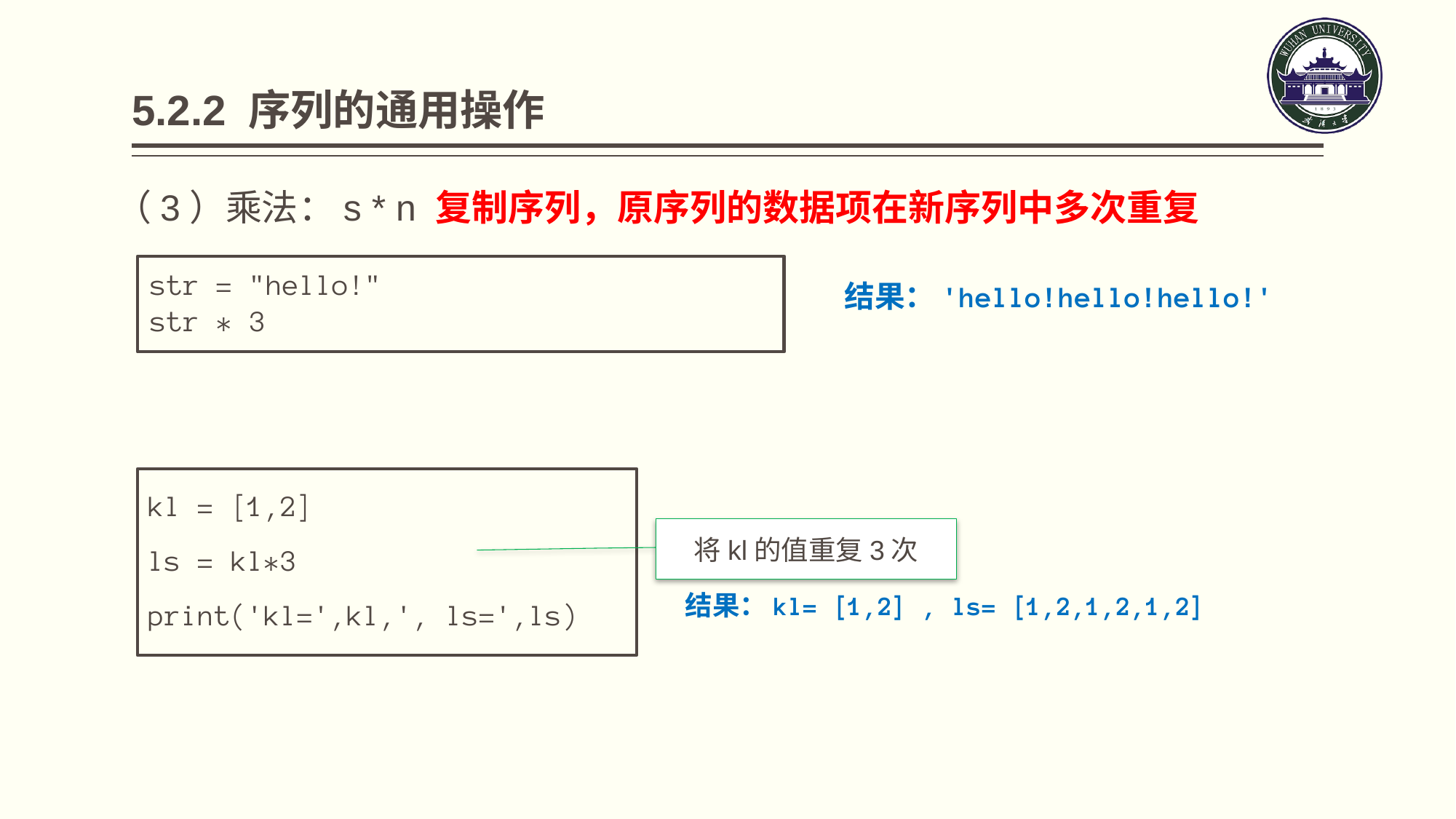

# 5.2.2 序列的通用操作
（3）乘法：s * n 复制序列，原序列的数据项在新序列中多次重复

str = "hello!"
str * 3
结果：'hello!hello!hello!'
kl = [1,2]
ls = kl*3
print('kl=',kl,', ls=',ls)

将kl的值重复3次
结果：kl= [1,2] , ls= [1,2,1,2,1,2]